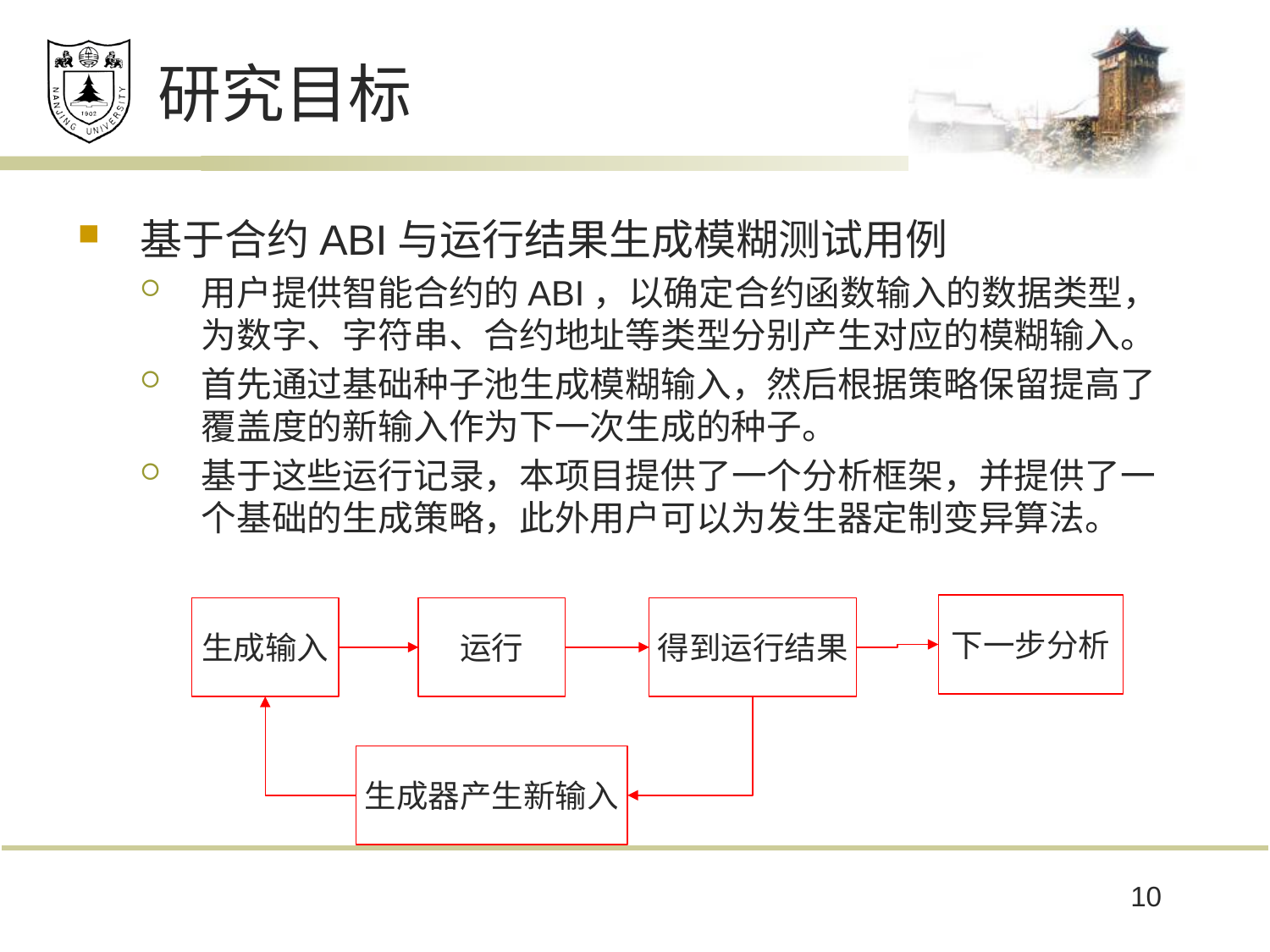

# 研究目标
基于合约ABI与运行结果生成模糊测试用例
用户提供智能合约的ABI，以确定合约函数输入的数据类型，为数字、字符串、合约地址等类型分别产生对应的模糊输入。
首先通过基础种子池生成模糊输入，然后根据策略保留提高了覆盖度的新输入作为下一次生成的种子。
基于这些运行记录，本项目提供了一个分析框架，并提供了一个基础的生成策略，此外用户可以为发生器定制变异算法。
下一步分析
生成输入
运行
得到运行结果
生成器产生新输入
10